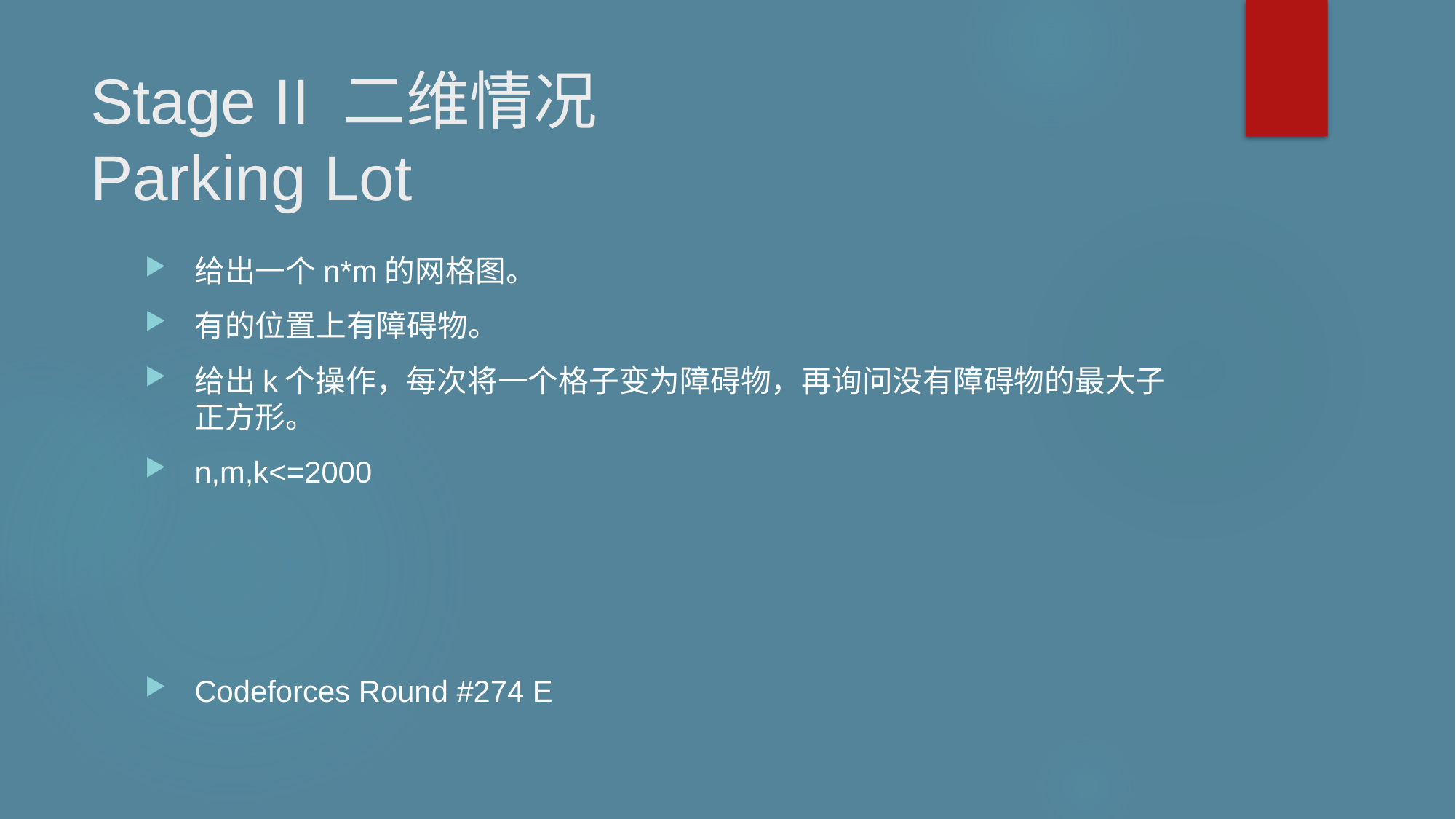

# Stage II 二维情况 Parking Lot
给出一个n*m的网格图。
有的位置上有障碍物。
给出k个操作，每次将一个格子变为障碍物，再询问没有障碍物的最大子正方形。
n,m,k<=2000

Codeforces Round #274 E